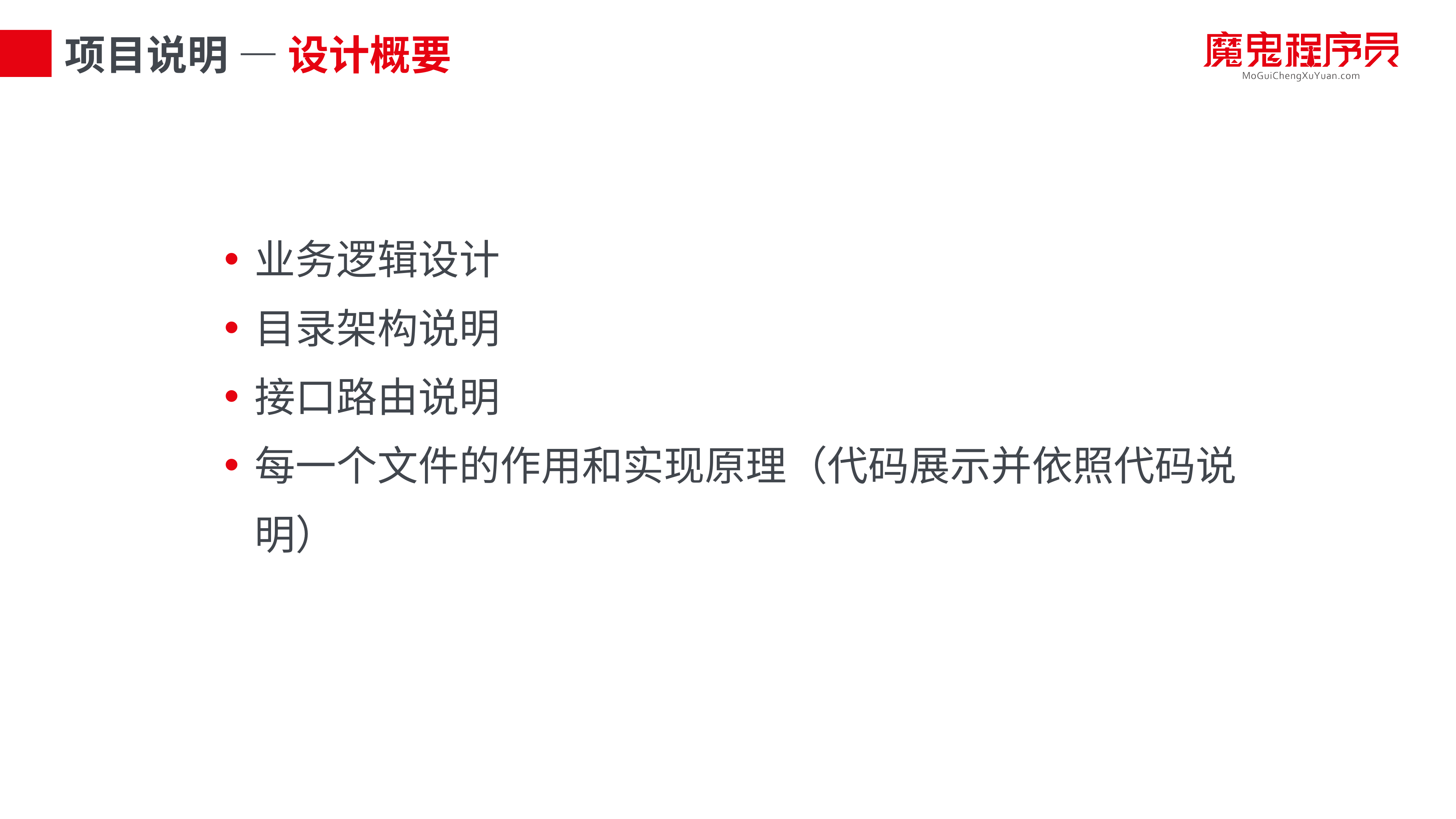

# 项目说明 — 设计概要
业务逻辑设计
目录架构说明
接口路由说明
每一个文件的作用和实现原理（代码展示并依照代码说明）